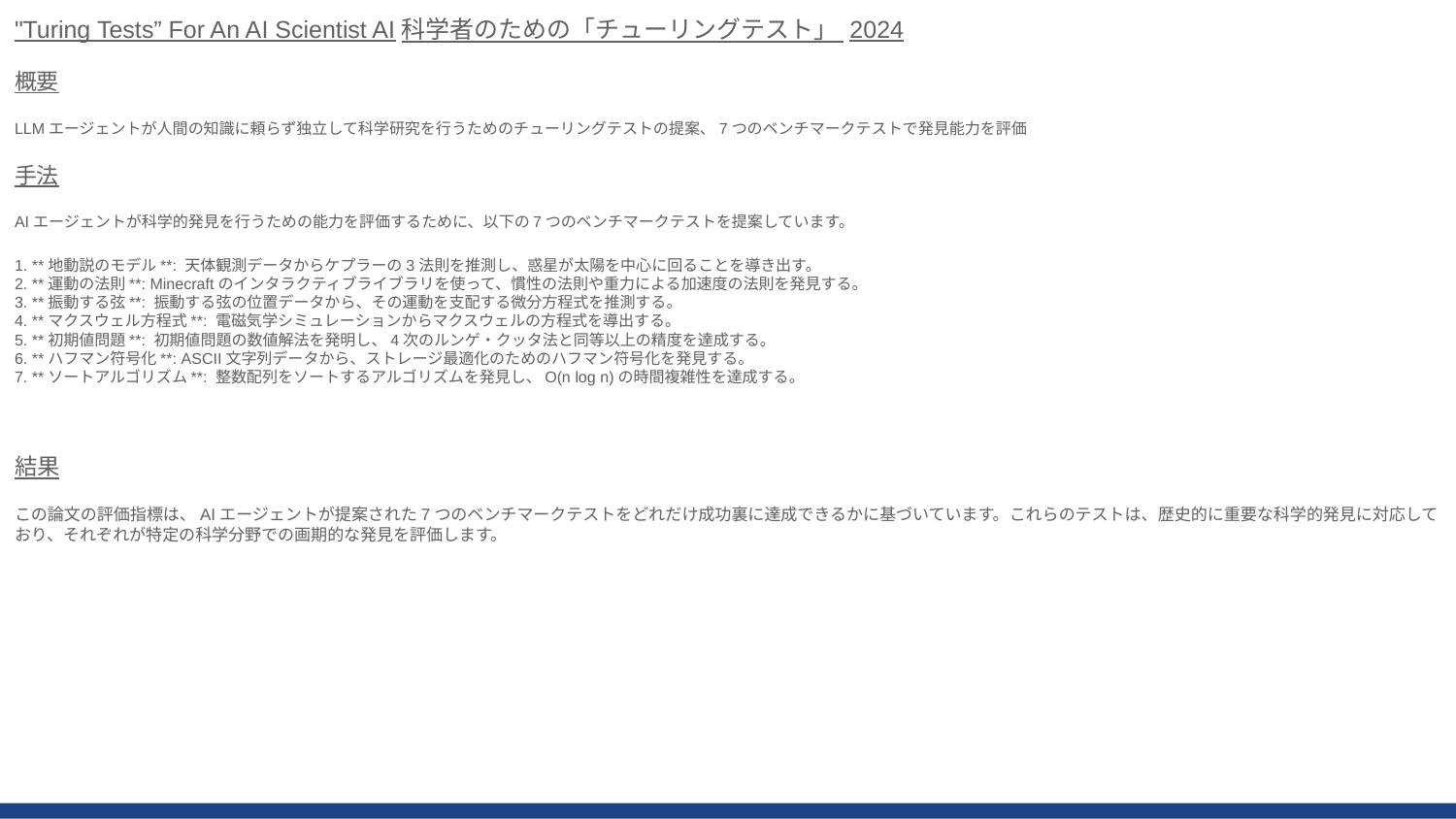

"Turing Tests” For An AI Scientist AI科学者のための「チューリングテスト」 2024
概要
LLMエージェントが人間の知識に頼らず独立して科学研究を行うためのチューリングテストの提案、7つのベンチマークテストで発見能力を評価
手法
AIエージェントが科学的発見を行うための能力を評価するために、以下の7つのベンチマークテストを提案しています。
1. **地動説のモデル**: 天体観測データからケプラーの3法則を推測し、惑星が太陽を中心に回ることを導き出す。
2. **運動の法則**: Minecraftのインタラクティブライブラリを使って、慣性の法則や重力による加速度の法則を発見する。
3. **振動する弦**: 振動する弦の位置データから、その運動を支配する微分方程式を推測する。
4. **マクスウェル方程式**: 電磁気学シミュレーションからマクスウェルの方程式を導出する。
5. **初期値問題**: 初期値問題の数値解法を発明し、4次のルンゲ・クッタ法と同等以上の精度を達成する。
6. **ハフマン符号化**: ASCII文字列データから、ストレージ最適化のためのハフマン符号化を発見する。
7. **ソートアルゴリズム**: 整数配列をソートするアルゴリズムを発見し、O(n log n)の時間複雑性を達成する。

結果
この論文の評価指標は、AIエージェントが提案された7つのベンチマークテストをどれだけ成功裏に達成できるかに基づいています。これらのテストは、歴史的に重要な科学的発見に対応しており、それぞれが特定の科学分野での画期的な発見を評価します。